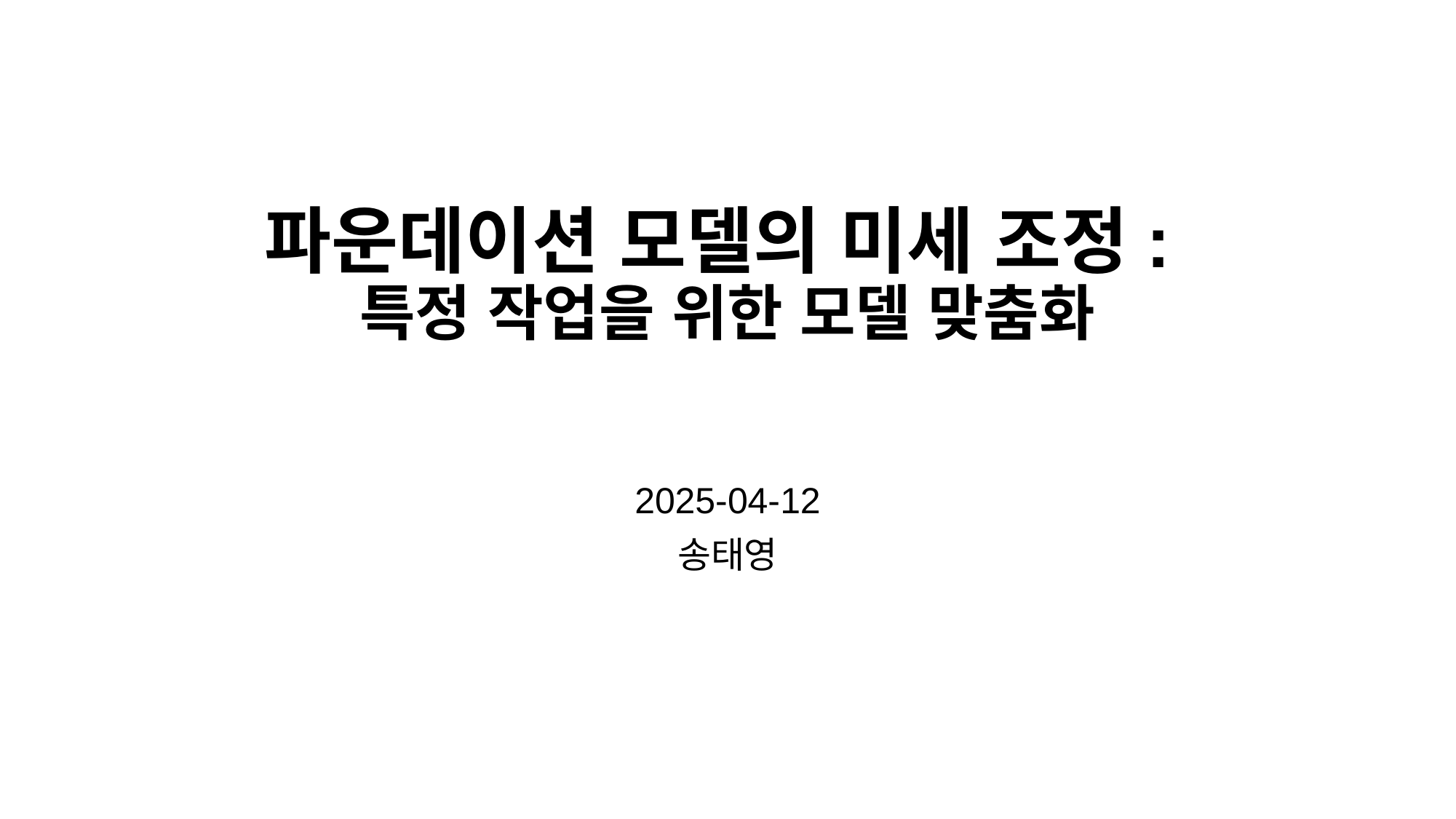

# 파운데이션 모델의 미세 조정: 특정 작업을 위한 모델 맞춤화
2025-04-12
송태영